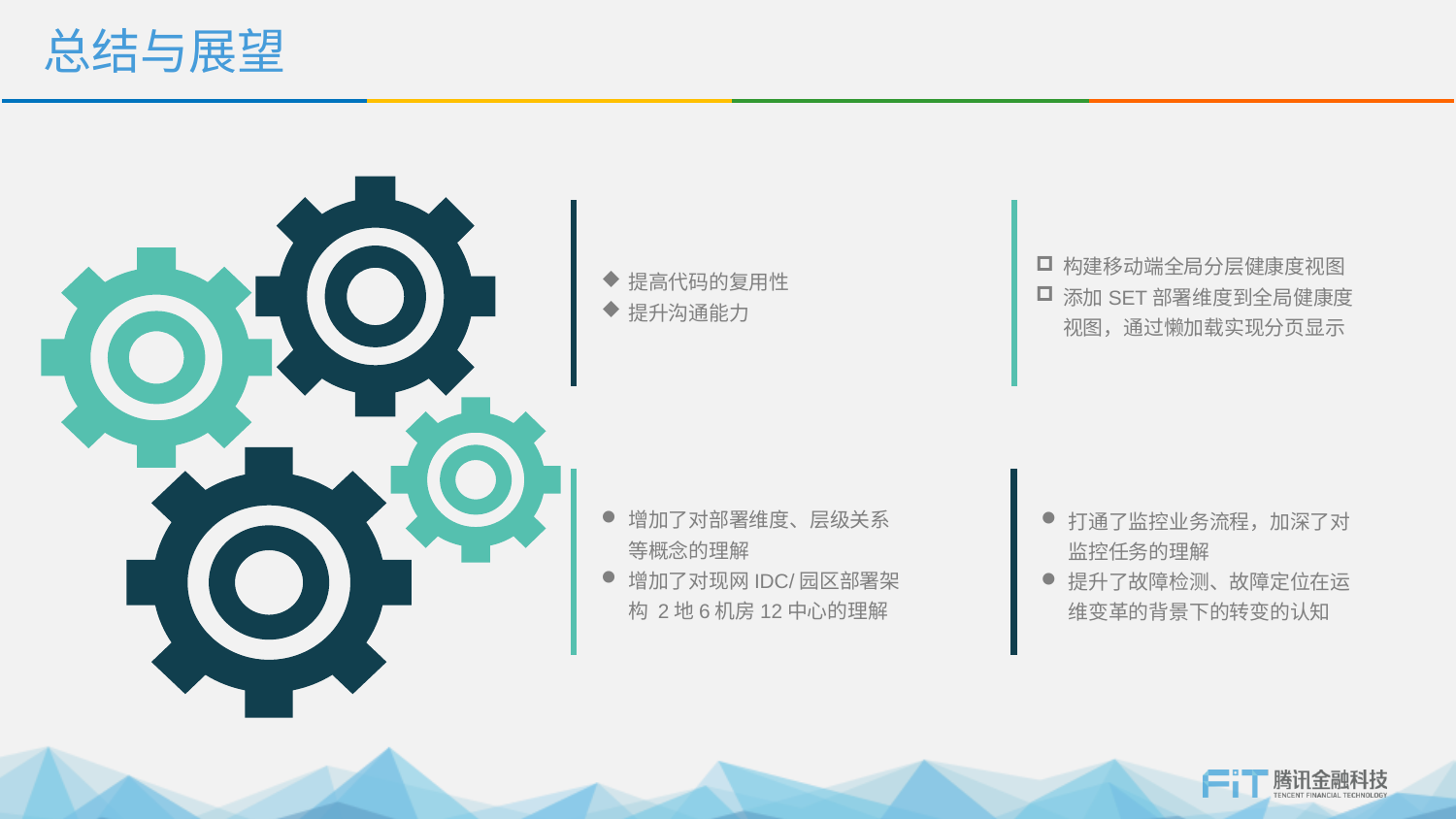

总结与展望

构建移动端全局分层健康度视图
添加SET部署维度到全局健康度视图，通过懒加载实现分页显示
打通了监控业务流程，加深了对监控任务的理解
提升了故障检测、故障定位在运维变革的背景下的转变的认知
提高代码的复用性
提升沟通能力
增加了对部署维度、层级关系等概念的理解
增加了对现网IDC/园区部署架构 2地6机房12中心的理解